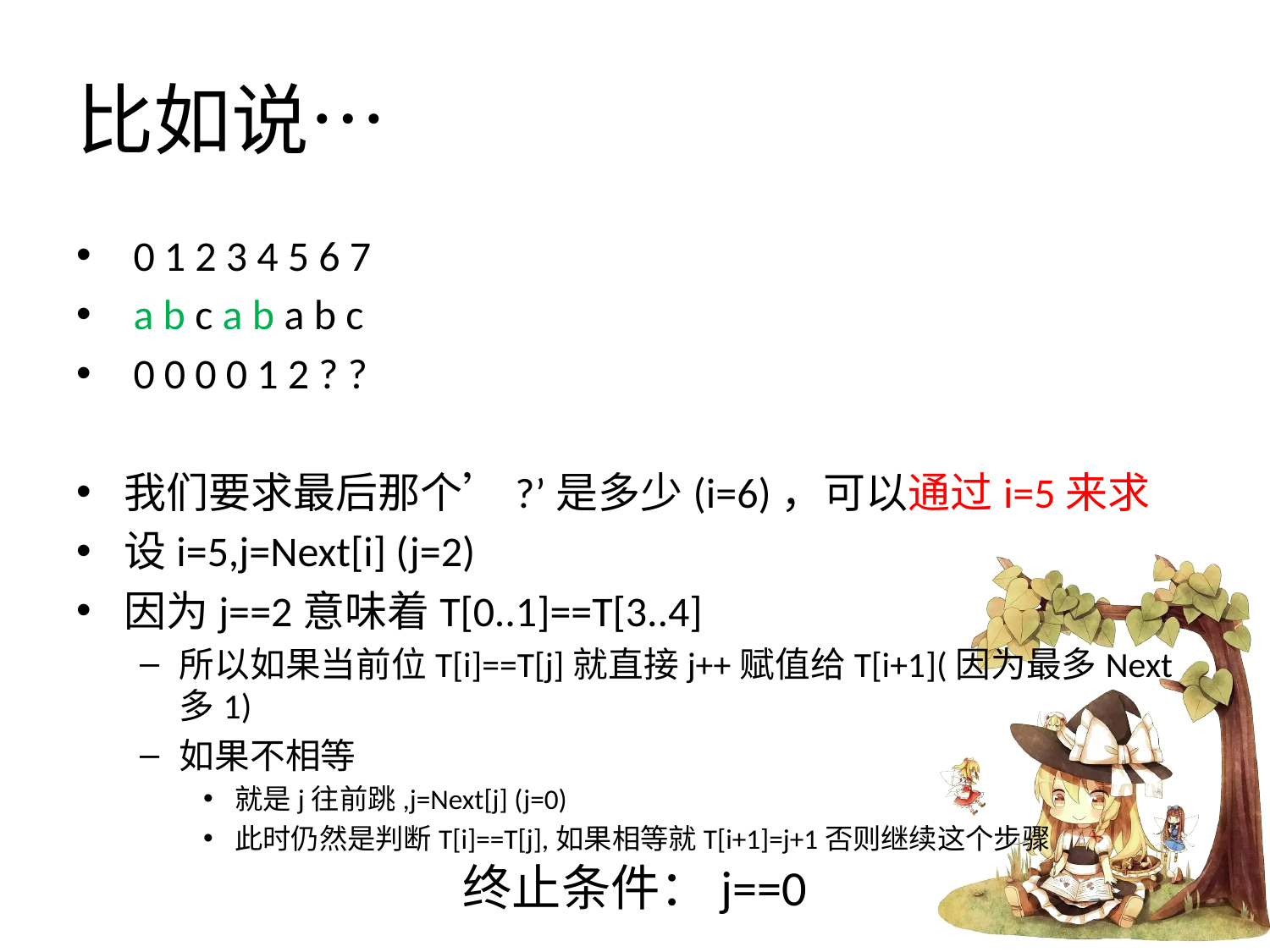

# 比如说…
 0 1 2 3 4 5 6 7
 a b c a b a b c
 0 0 0 0 1 2 ? ?

我们要求最后那个’?’是多少(i=6)，可以通过i=5来求
设i=5,j=Next[i] (j=2)
因为j==2意味着T[0..1]==T[3..4]
所以如果当前位T[i]==T[j]就直接j++赋值给T[i+1](因为最多Next多1)
如果不相等
就是j往前跳,j=Next[j] (j=0)
此时仍然是判断T[i]==T[j],如果相等就T[i+1]=j+1否则继续这个步骤
终止条件：j==0